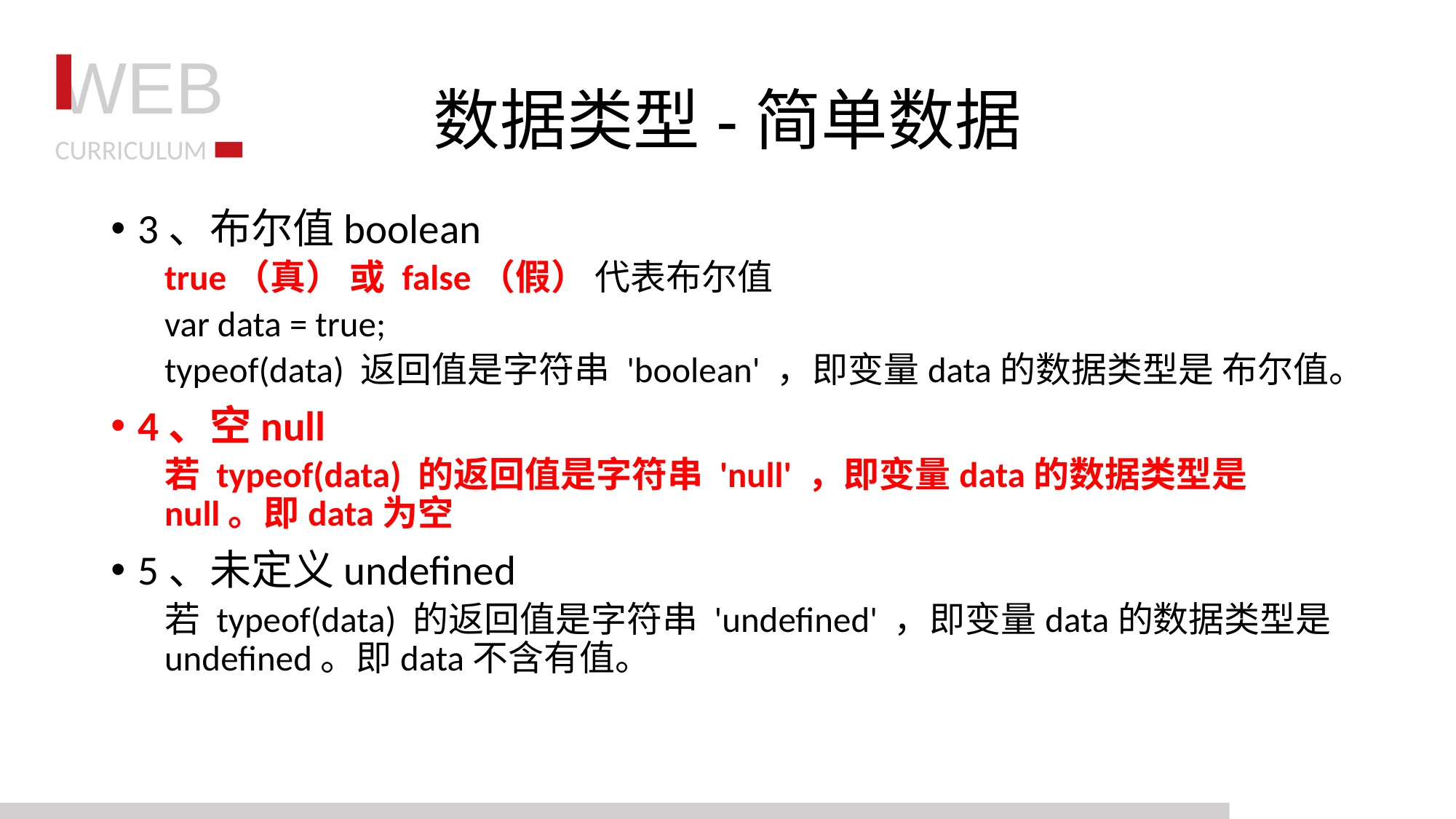

# 数据类型-简单数据
3、布尔值boolean
true（真） 或 false（假） 代表布尔值
var data = true;
typeof(data) 返回值是字符串 'boolean' ，即变量data的数据类型是 布尔值。
4、空null
若 typeof(data) 的返回值是字符串 'null' ，即变量data的数据类型是 null。即data为空
5、未定义undefined
若 typeof(data) 的返回值是字符串 'undefined' ，即变量data的数据类型是 undefined。即data不含有值。